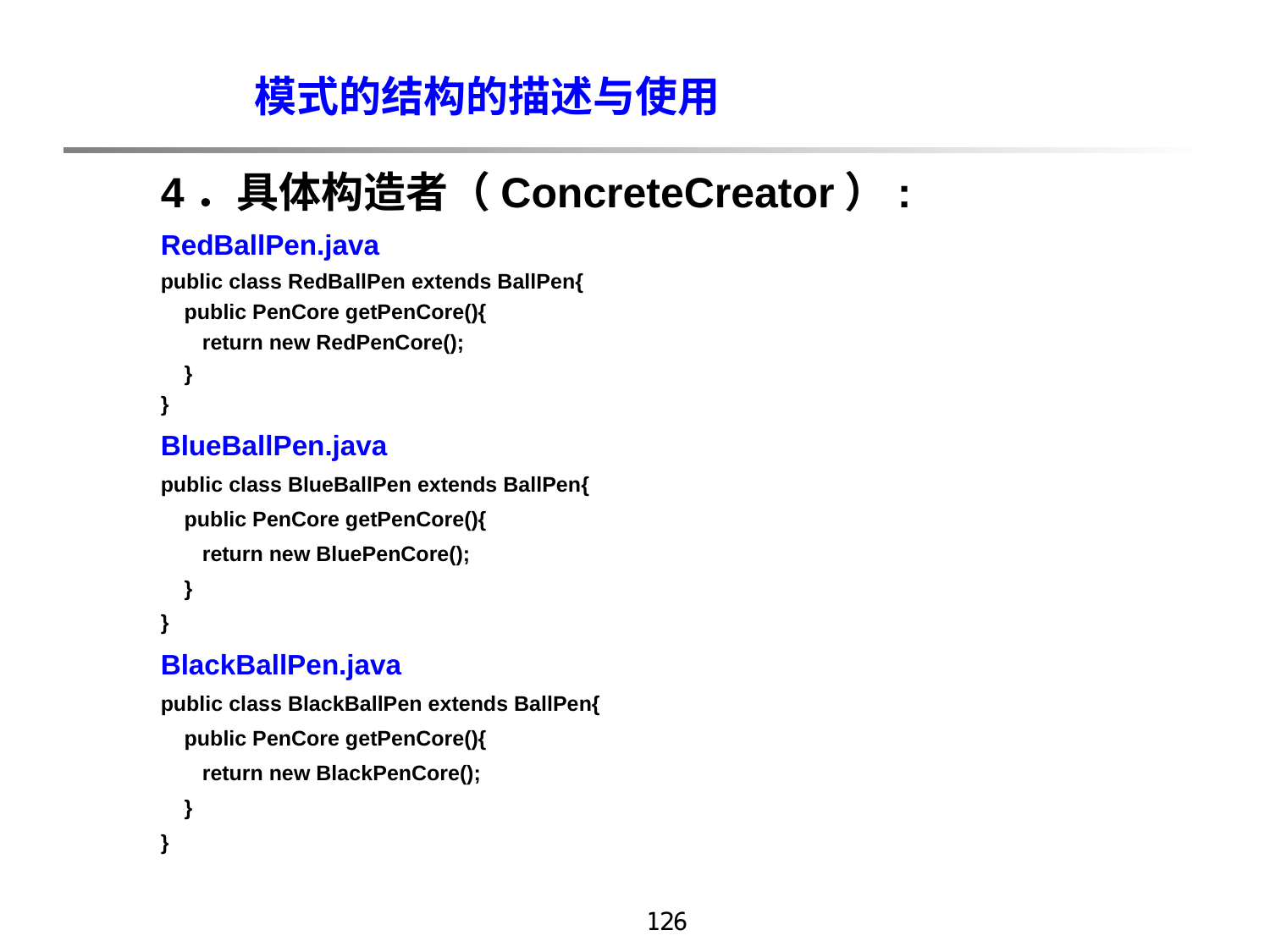

模式的结构的描述与使用

4．具体构造者（ConcreteCreator）:
RedBallPen.java
public class RedBallPen extends BallPen{
    public PenCore getPenCore(){
       return new RedPenCore();
    }
}
BlueBallPen.java
public class BlueBallPen extends BallPen{
    public PenCore getPenCore(){
       return new BluePenCore();
    }
}
BlackBallPen.java
public class BlackBallPen extends BallPen{
    public PenCore getPenCore(){
       return new BlackPenCore();
    }
}

126